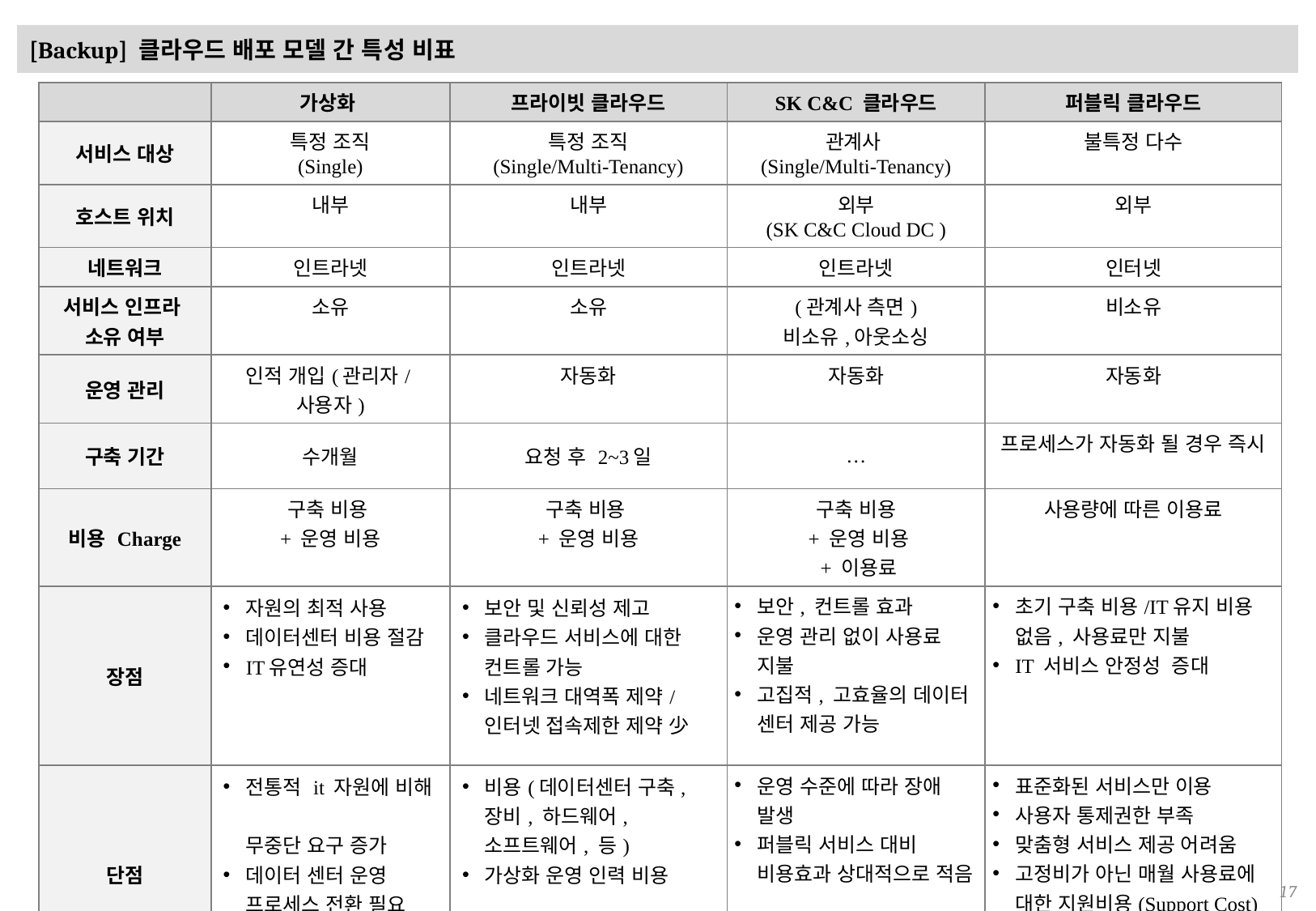

# [Backup] 클라우드 배포 모델 간 특성 비표
|  | 가상화 | 프라이빗 클라우드 | SK C&C 클라우드 | 퍼블릭 클라우드 |
| --- | --- | --- | --- | --- |
| 서비스 대상 | 특정 조직 (Single) | 특정 조직 (Single/Multi-Tenancy) | 관계사 (Single/Multi-Tenancy) | 불특정 다수 |
| 호스트 위치 | 내부 | 내부 | 외부 (SK C&C Cloud DC ) | 외부 |
| 네트워크 | 인트라넷 | 인트라넷 | 인트라넷 | 인터넷 |
| 서비스 인프라 소유 여부 | 소유 | 소유 | (관계사 측면) 비소유,아웃소싱 | 비소유 |
| 운영 관리 | 인적 개입(관리자/사용자) | 자동화 | 자동화 | 자동화 |
| 구축 기간 | 수개월 | 요청 후 2~3일 | … | 프로세스가 자동화 될 경우 즉시 |
| 비용 Charge | 구축 비용 + 운영 비용 | 구축 비용 + 운영 비용 | 구축 비용 + 운영 비용 + 이용료 | 사용량에 따른 이용료 |
| 장점 | 자원의 최적 사용 데이터센터 비용 절감 IT유연성 증대 | 보안 및 신뢰성 제고 클라우드 서비스에 대한 컨트롤 가능 네트워크 대역폭 제약/ 인터넷 접속제한 제약 少 | 보안, 컨트롤 효과 운영 관리 없이 사용료 지불 고집적, 고효율의 데이터 센터 제공 가능 | 초기 구축 비용/IT유지 비용 없음, 사용료만 지불 IT 서비스 안정성 증대 |
| 단점 | 전통적 it 자원에 비해 무중단 요구 증가 데이터 센터 운영 프로세스 전환 필요 고성능 시스템 자원 제공 미흡 | 비용(데이터센터 구축, 장비, 하드웨어, 소프트웨어, 등) 가상화 운영 인력 비용 | 운영 수준에 따라 장애 발생 퍼블릭 서비스 대비 비용효과 상대적으로 적음 | 표준화된 서비스만 이용 사용자 통제권한 부족 맞춤형 서비스 제공 어려움 고정비가 아닌 매월 사용료에 대한 지원비용(Support Cost) 증가 |